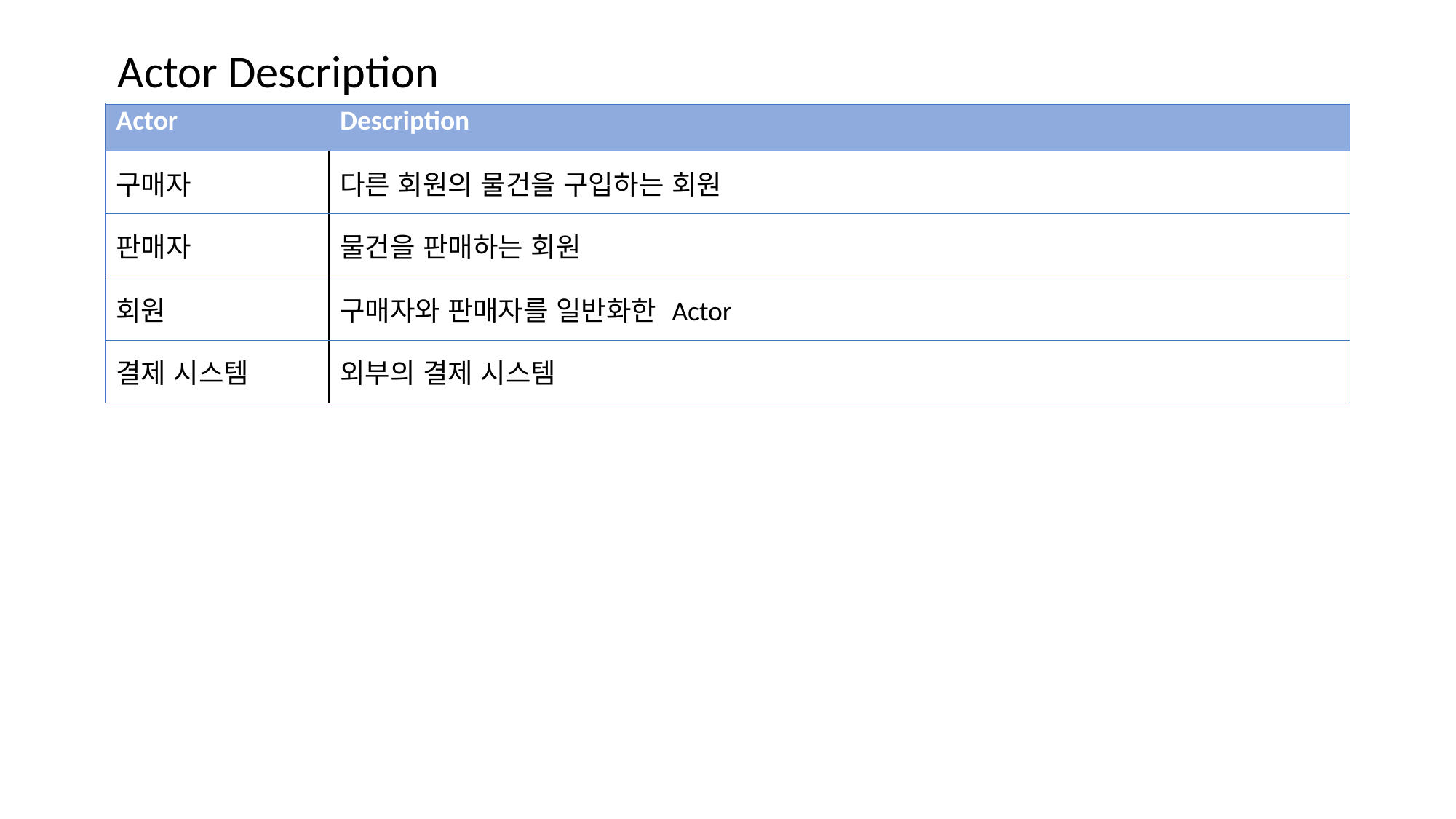

Actor Description
| Actor | Description |
| --- | --- |
| 구매자 | 다른 회원의 물건을 구입하는 회원 |
| 판매자 | 물건을 판매하는 회원 |
| 회원 | 구매자와 판매자를 일반화한 Actor |
| 결제 시스템 | 외부의 결제 시스템 |